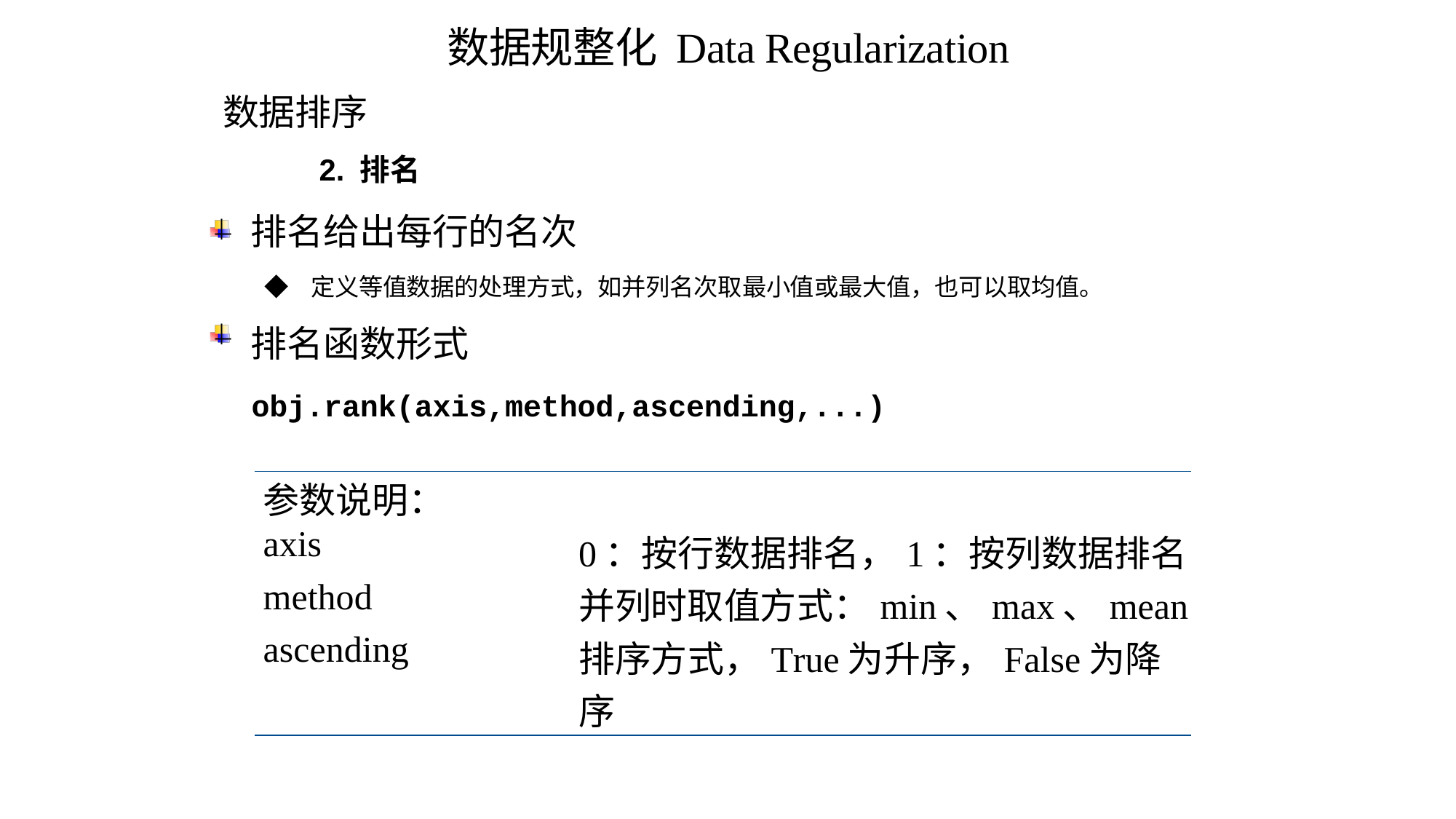

数据规整化 Data Regularization
数据排序
	2. 排名

排名给出每行的名次

◆  定义等值数据的处理方式，如并列名次取最小值或最大值，也可以取均值。

排名函数形式

obj.rank(axis,method,ascending,...)

| 参数说明： |  |
| --- | --- |
| axis | 0：按行数据排名，1：按列数据排名 |
| method | 并列时取值方式：min、max、mean |
| ascending | 排序方式，True为升序，False为降序 |